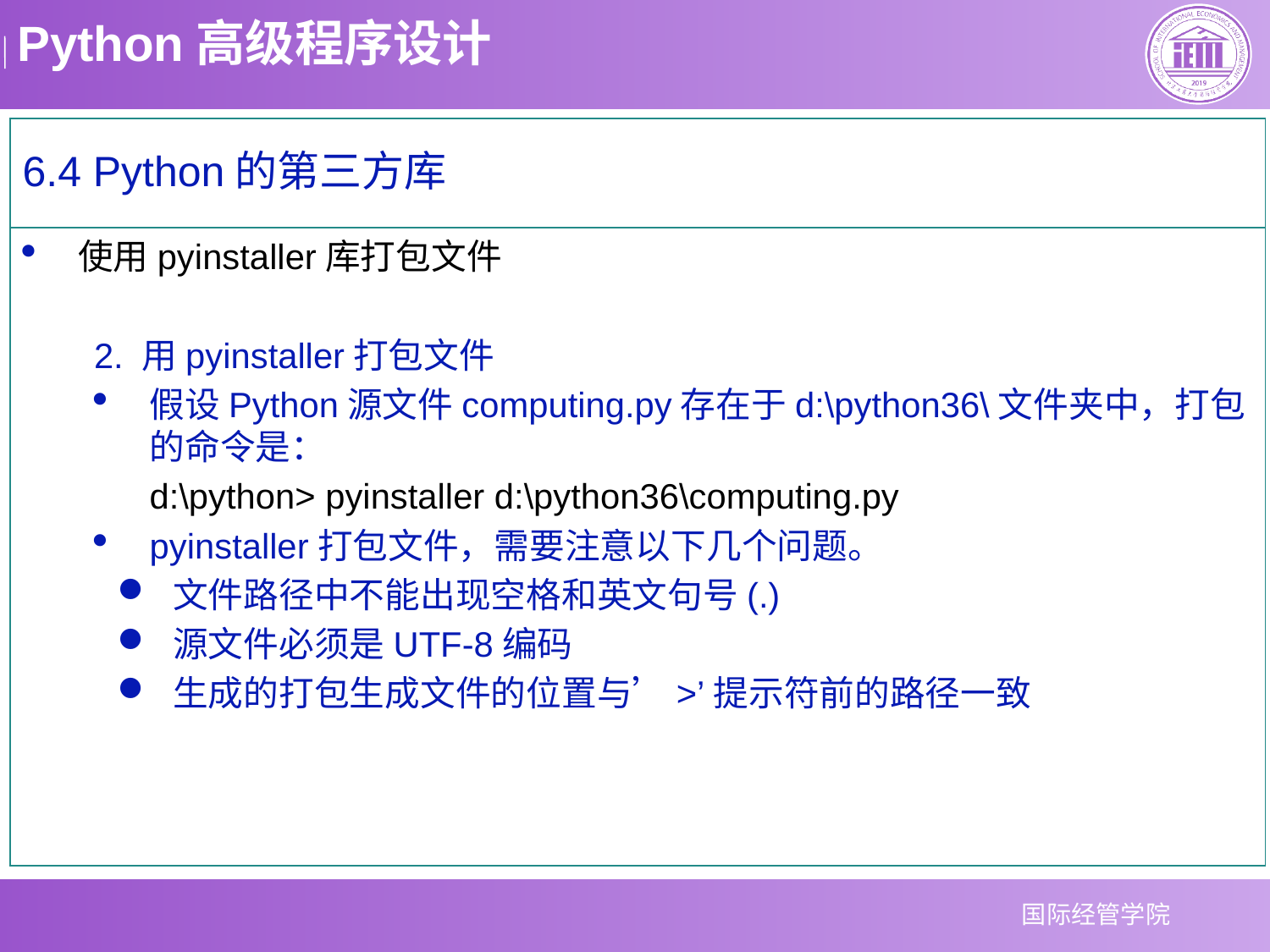

6.4 Python的第三方库
使用pyinstaller库打包文件

2. 用pyinstaller打包文件
假设Python源文件computing.py存在于d:\python36\文件夹中，打包的命令是：
 	d:\python> pyinstaller d:\python36\computing.py
pyinstaller打包文件，需要注意以下几个问题。
文件路径中不能出现空格和英文句号(.)
源文件必须是UTF-8编码
生成的打包生成文件的位置与’>’提示符前的路径一致